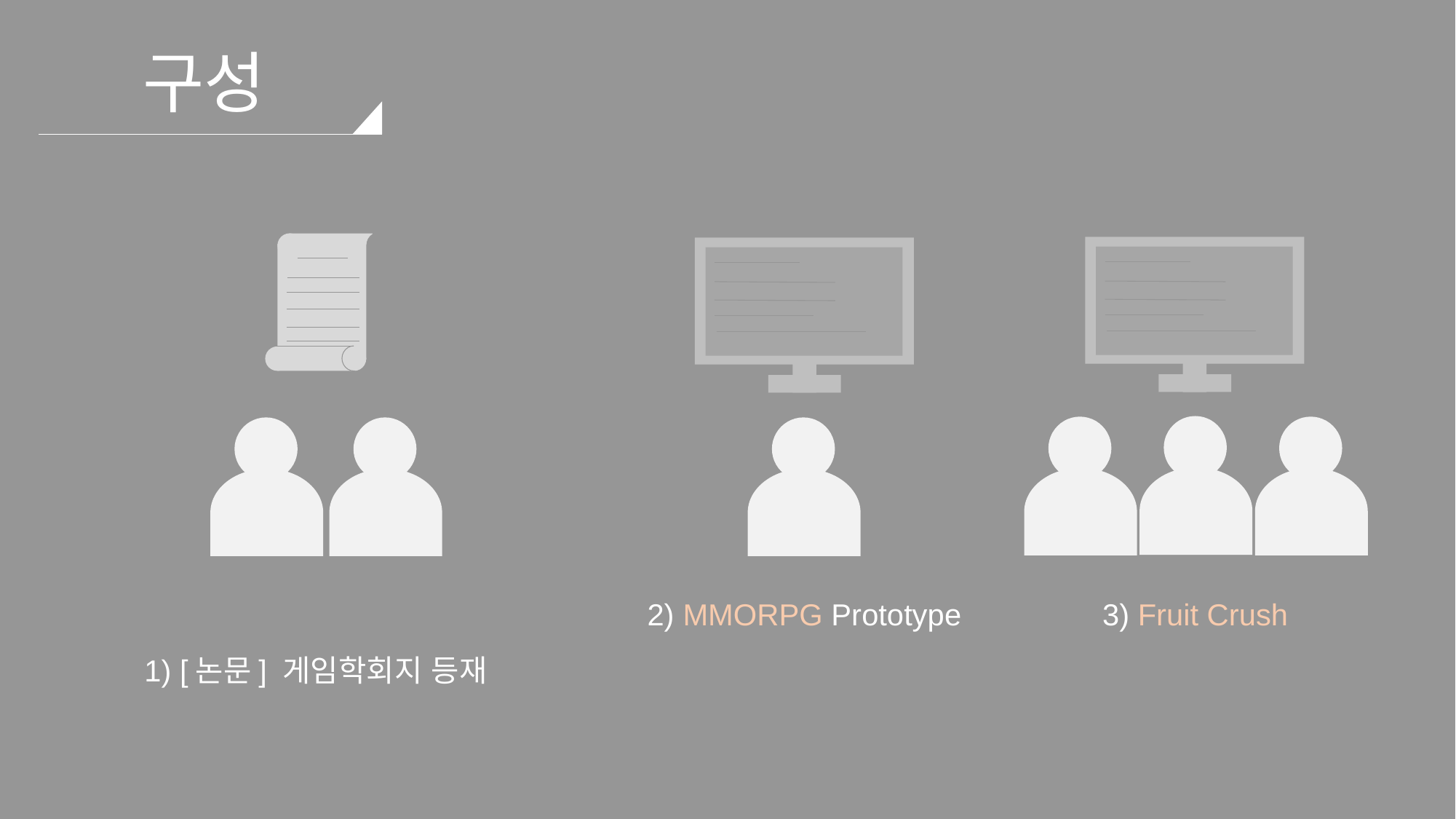

# 구성

1) [논문] 게임학회지 등재
2) MMORPG Prototype
3) Fruit Crush